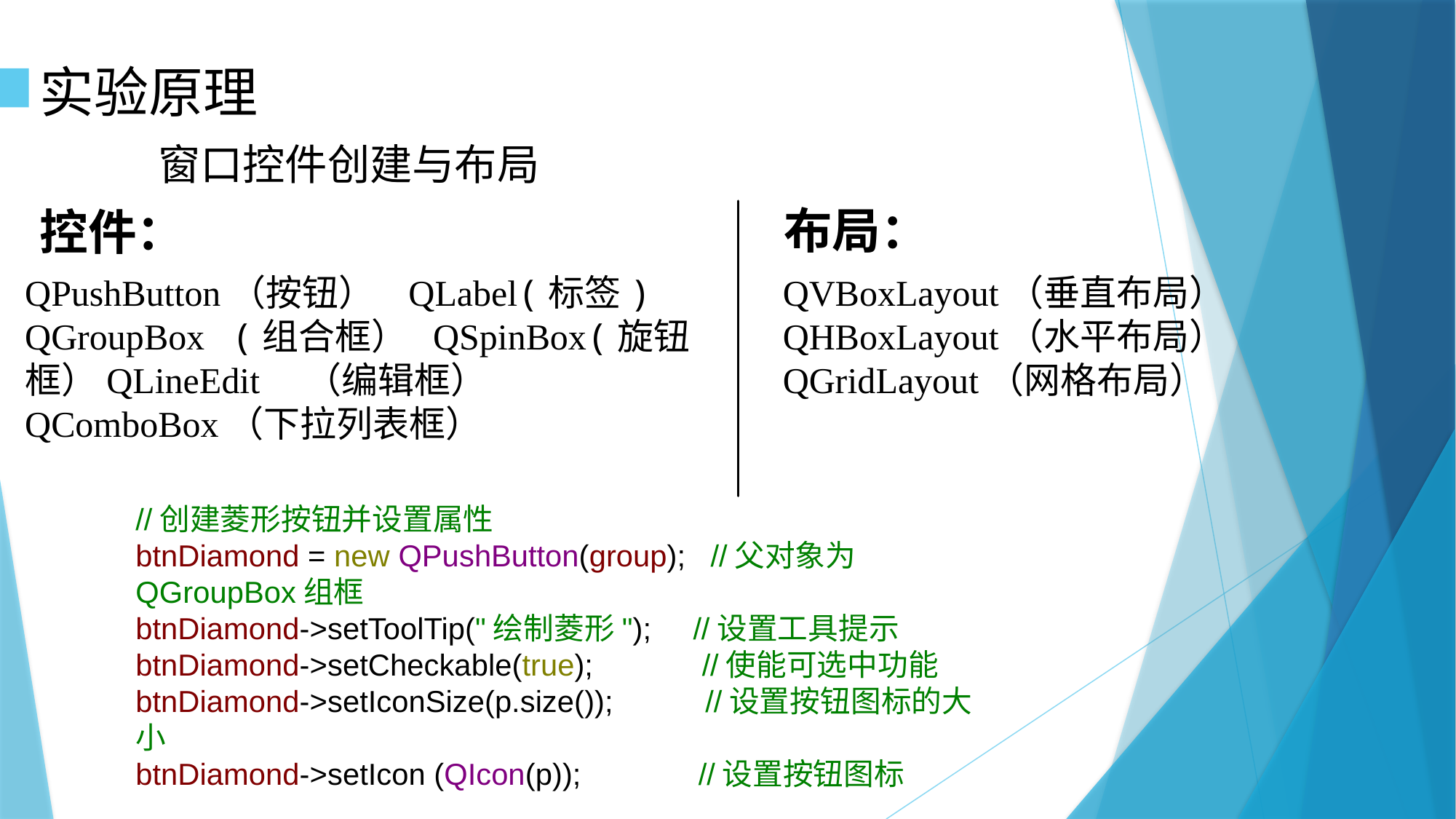

# 实验原理

窗口控件创建与布局
布局：
控件：
QPushButton（按钮）   QLabel(标签)
QGroupBox   (组合框）  QSpinBox(旋钮框）QLineEdit    （编辑框）
QComboBox（下拉列表框）

QVBoxLayout（垂直布局）
QHBoxLayout（水平布局）
QGridLayout（网格布局）
//创建菱形按钮并设置属性
btnDiamond = new QPushButton(group);   //父对象为QGroupBox组框
btnDiamond->setToolTip("绘制菱形");     //设置工具提示
btnDiamond->setCheckable(true);             //使能可选中功能
btnDiamond->setIconSize(p.size());           //设置按钮图标的大小
btnDiamond->setIcon (QIcon(p));              //设置按钮图标